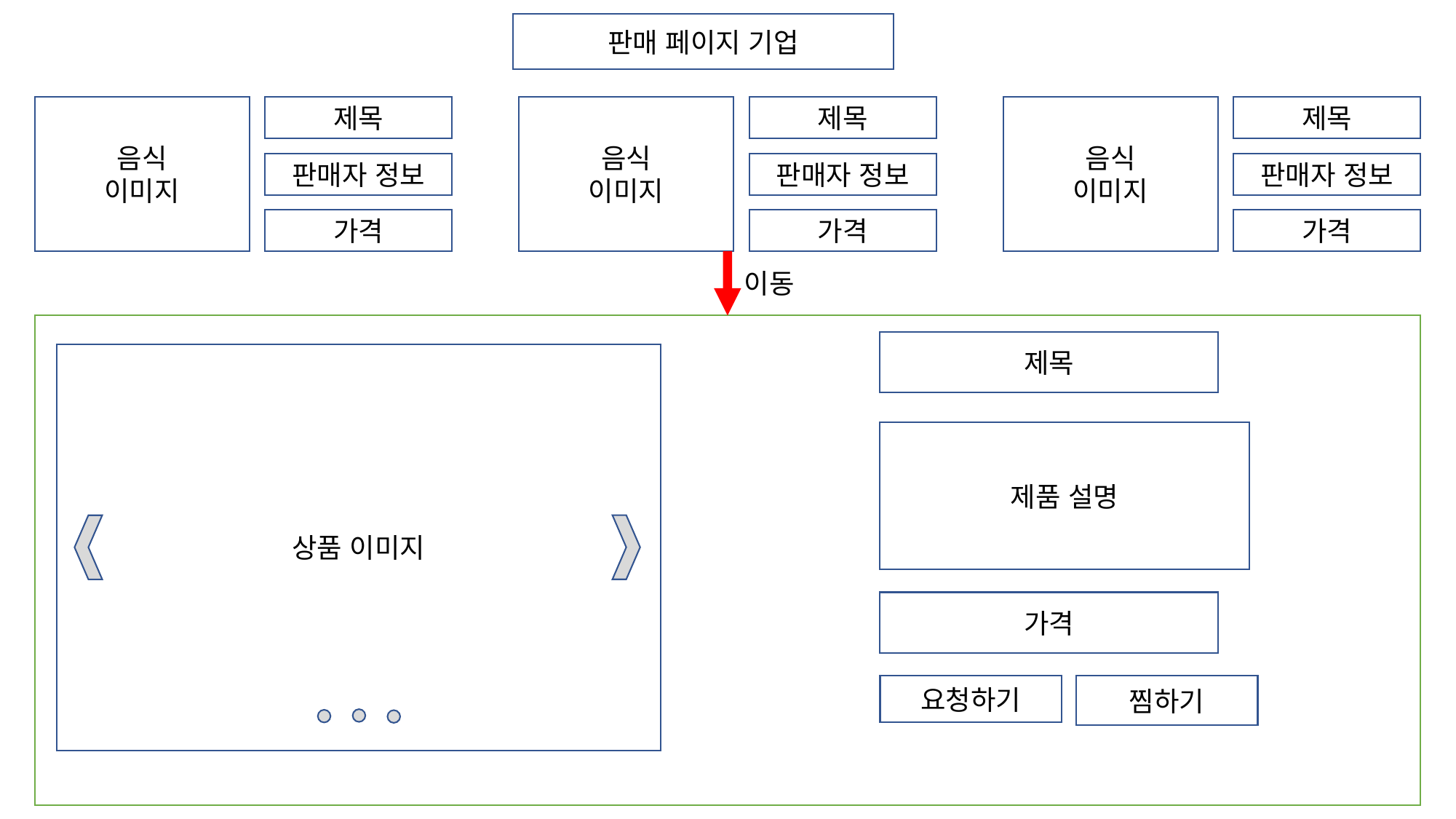

판매 페이지 기업
음식
이미지
제목
음식
이미지
제목
음식
이미지
제목
판매자 정보
판매자 정보
판매자 정보
가격
가격
가격
이동

제목
상품 이미지
제품 설명

가격
찜하기
요청하기